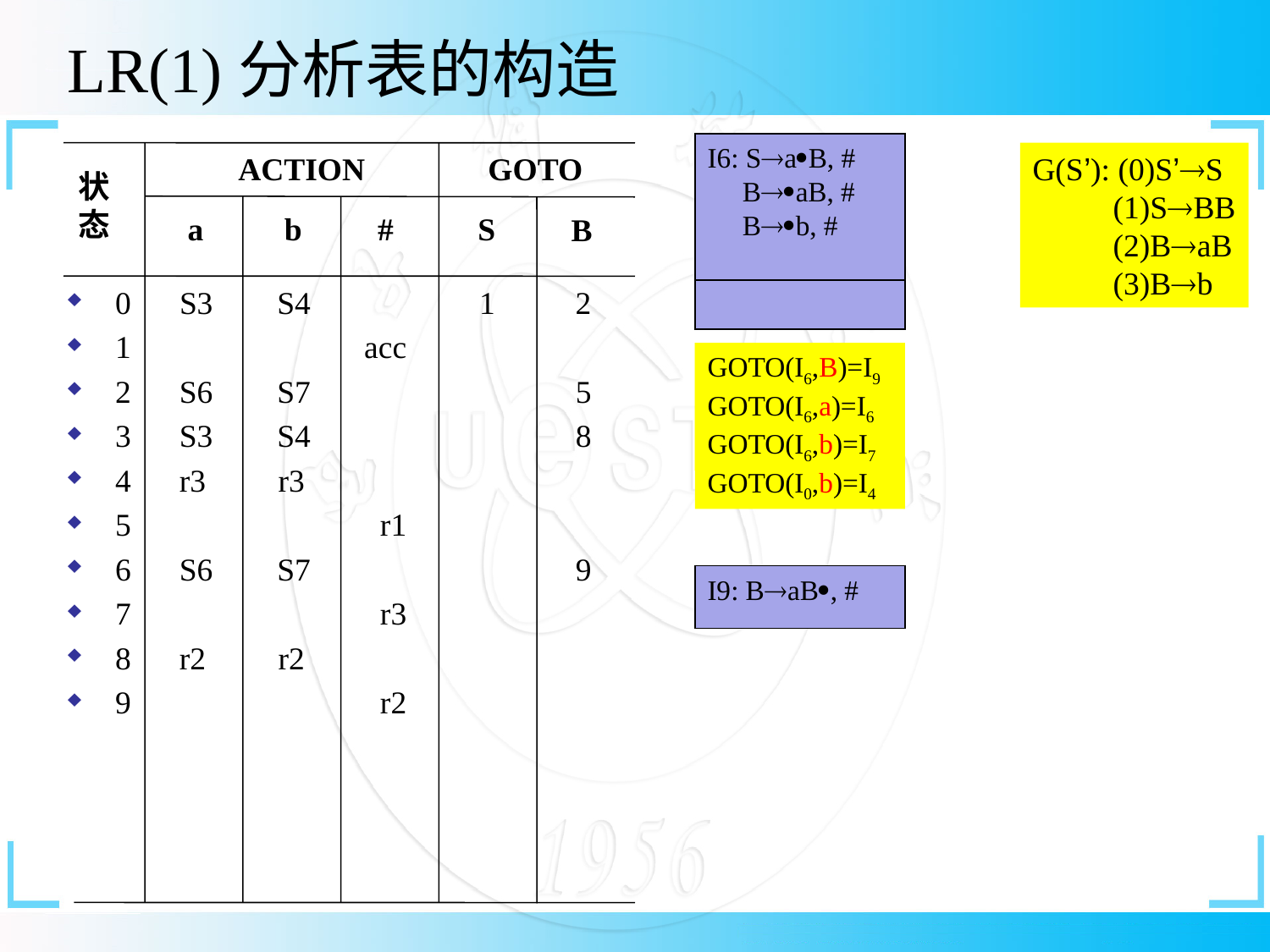

LR(1)分析表的构造
I2: S→B•B, #
     B→•aB, #
     B→•b, #
I6: S→a•B, #
     B→•aB, #
     B→•b, #
I3: B→a•B, ab
     B→•aB, ab
     B→•b, ab
I0:S’→•S, #
    S→•BB, #
    B→•aB, ab
    B→•b, ab

ACTION

GOTO
G(S’): (0)S’→S
          (1)S→BB
          (2)B→aB
          (3)B→b
状
态

a
b
#
S
B
0      S3        S4                     1          2
1                             acc
2      S6        S7                                 5
3      S3        S4                                 8
4      r3         r3
5                               r1
6      S6        S7                                 9
7                               r3
8      r2         r2
9                               r2

GOTO(I0,S)=I1
GOTO(I0,B)=I2
GOTO(I0,a)=I3
GOTO(I0,b)=I4
GOTO(I3,B)=I8
GOTO(I3,a)=I3
GOTO(I3,b)=I5
GOTO(I6,B)=I9
GOTO(I6,a)=I6
GOTO(I6,b)=I7
GOTO(I2,B)=I5
GOTO(I2,a)=I6
GOTO(I2,b)=I7
I9: B→aB•, #
I8: B→aB•, ab
I4: B→b•,ab
I1: S’→S•, #
I5: S→BB•, #
I7: B→b•, #